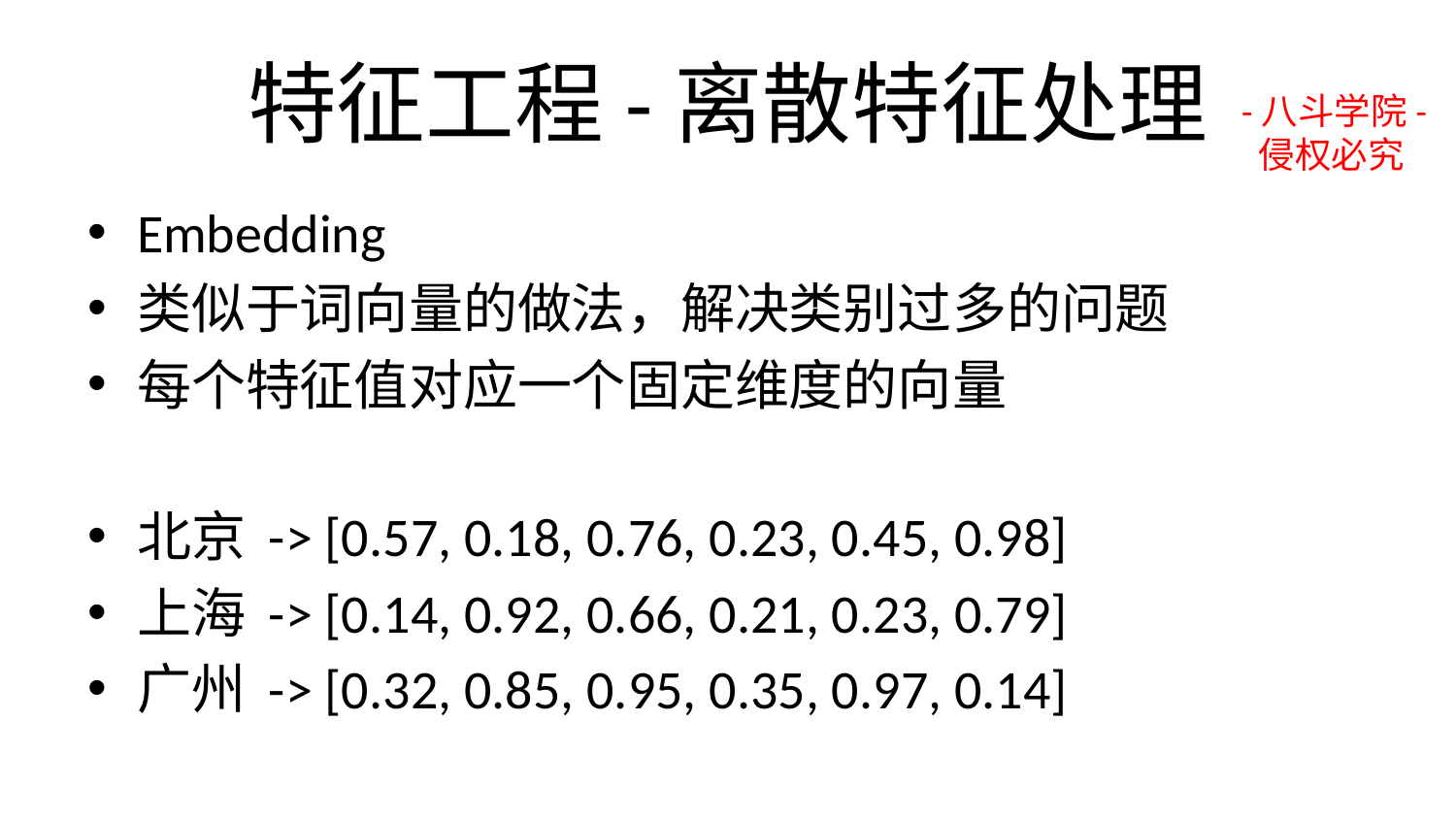

# 特征工程-离散特征处理
-八斗学院-
 侵权必究
Embedding
类似于词向量的做法，解决类别过多的问题
每个特征值对应一个固定维度的向量

北京 -> [0.57, 0.18, 0.76, 0.23, 0.45, 0.98]
上海 -> [0.14, 0.92, 0.66, 0.21, 0.23, 0.79]
广州 -> [0.32, 0.85, 0.95, 0.35, 0.97, 0.14]